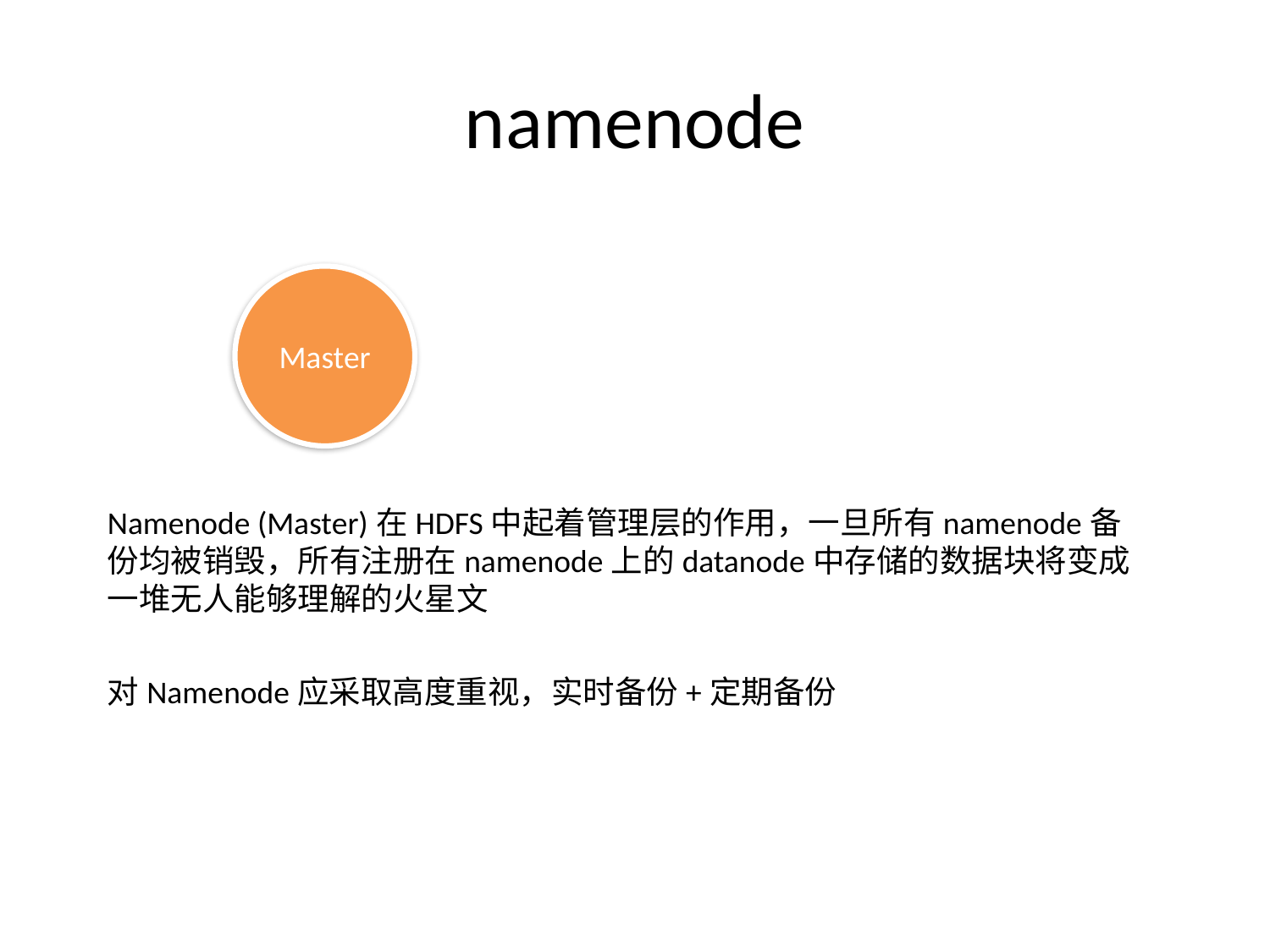

# namenode
Master
Namenode (Master)在HDFS中起着管理层的作用，一旦所有namenode备份均被销毁，所有注册在namenode上的datanode中存储的数据块将变成一堆无人能够理解的火星文
对Namenode应采取高度重视，实时备份+定期备份